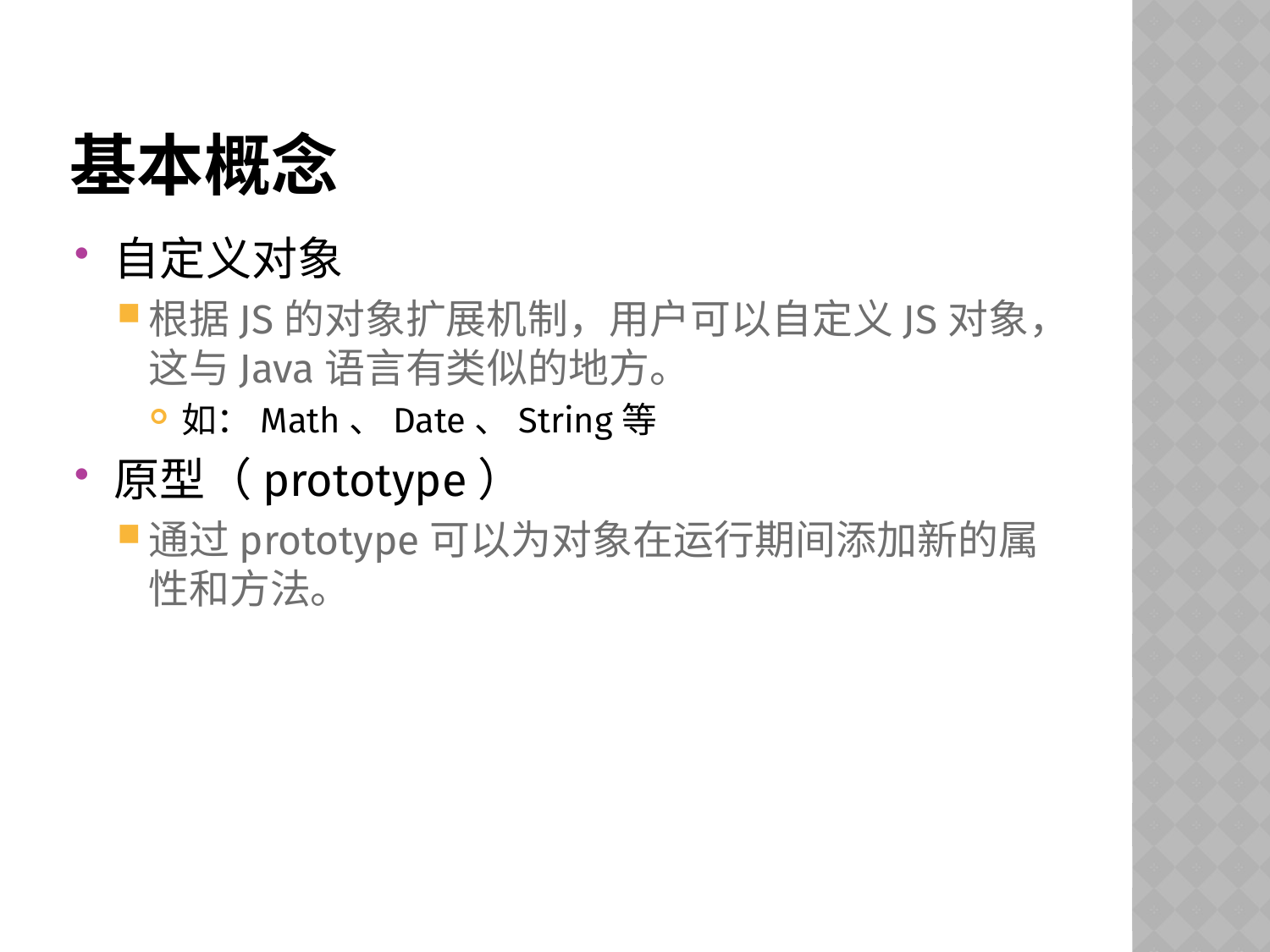

# 基本概念
自定义对象
根据JS的对象扩展机制，用户可以自定义JS对象，这与Java语言有类似的地方。
如：Math、Date、String等
原型（prototype）
通过prototype可以为对象在运行期间添加新的属性和方法。